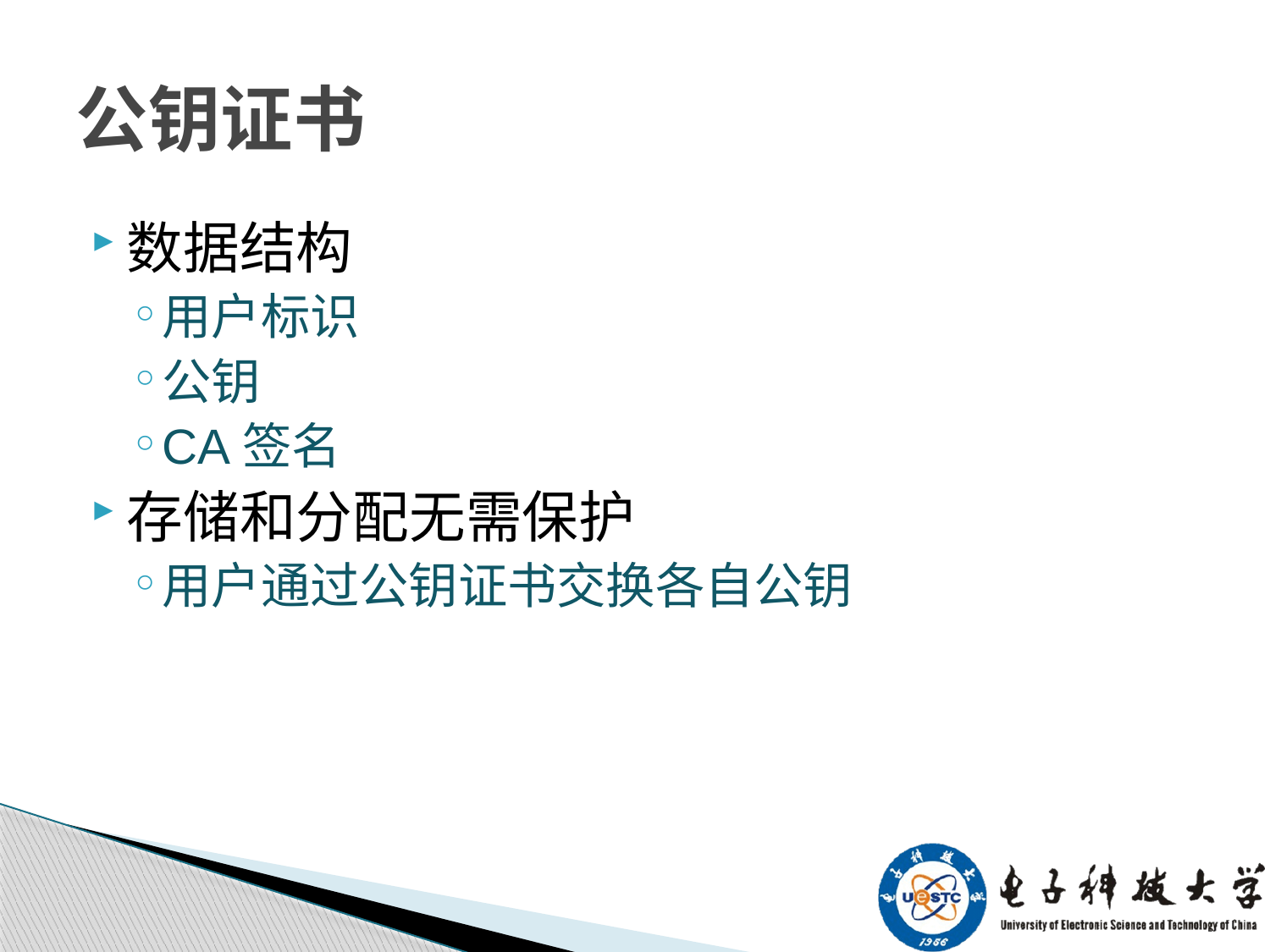

# 公钥证书
数据结构
用户标识
公钥
CA签名
存储和分配无需保护
用户通过公钥证书交换各自公钥